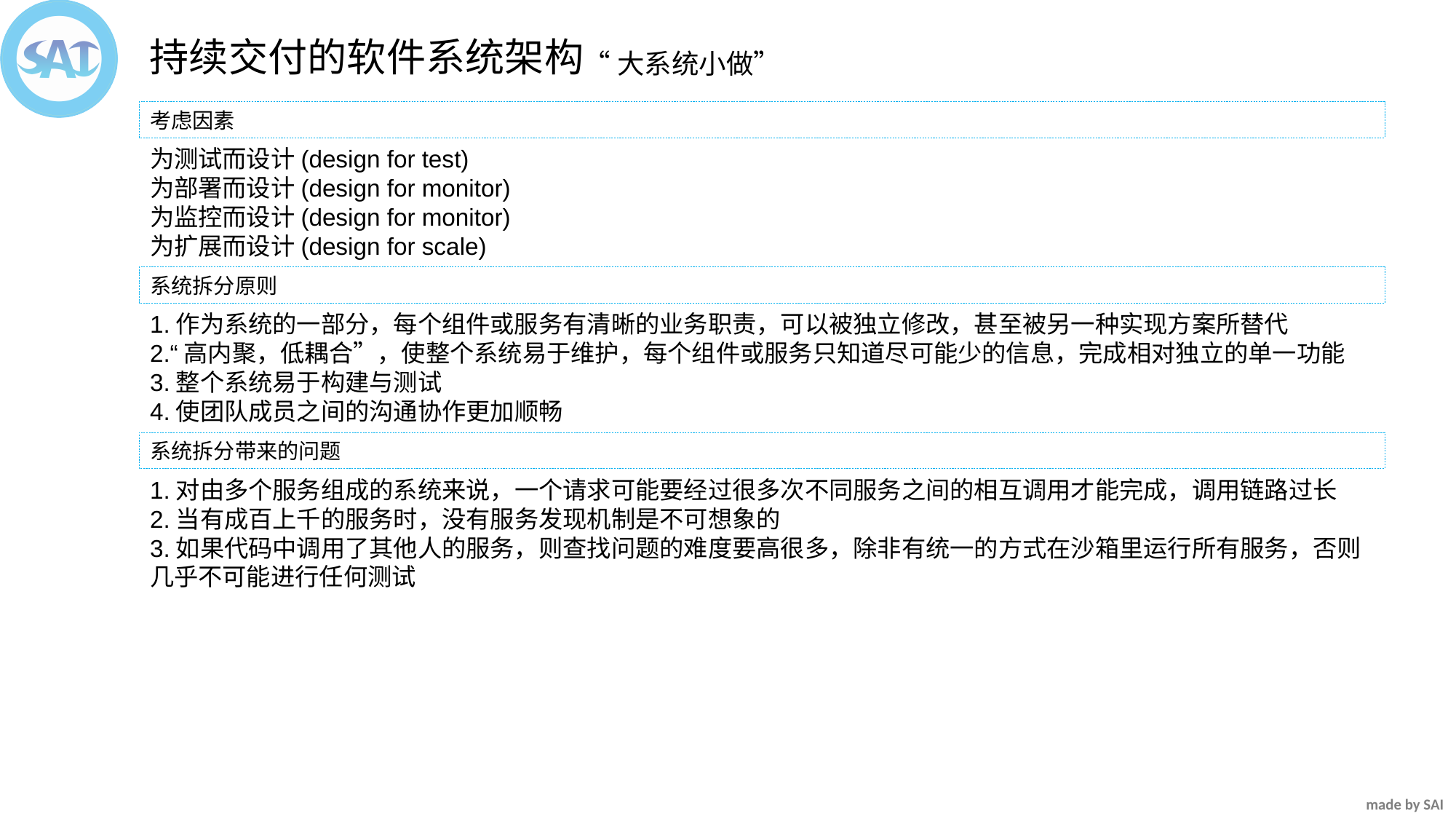

持续交付的软件系统架构
“大系统小做”
考虑因素
为测试而设计(design for test)
为部署而设计(design for monitor)
为监控而设计(design for monitor)
为扩展而设计(design for scale)
系统拆分原则
1.作为系统的一部分，每个组件或服务有清晰的业务职责，可以被独立修改，甚至被另一种实现方案所替代
2.“高内聚，低耦合”，使整个系统易于维护，每个组件或服务只知道尽可能少的信息，完成相对独立的单一功能 3.整个系统易于构建与测试
4.使团队成员之间的沟通协作更加顺畅
系统拆分带来的问题
1.对由多个服务组成的系统来说，一个请求可能要经过很多次不同服务之间的相互调用才能完成，调用链路过长
2.当有成百上千的服务时，没有服务发现机制是不可想象的
3.如果代码中调用了其他人的服务，则查找问题的难度要高很多，除非有统一的方式在沙箱里运行所有服务，否则几乎不可能进行任何测试